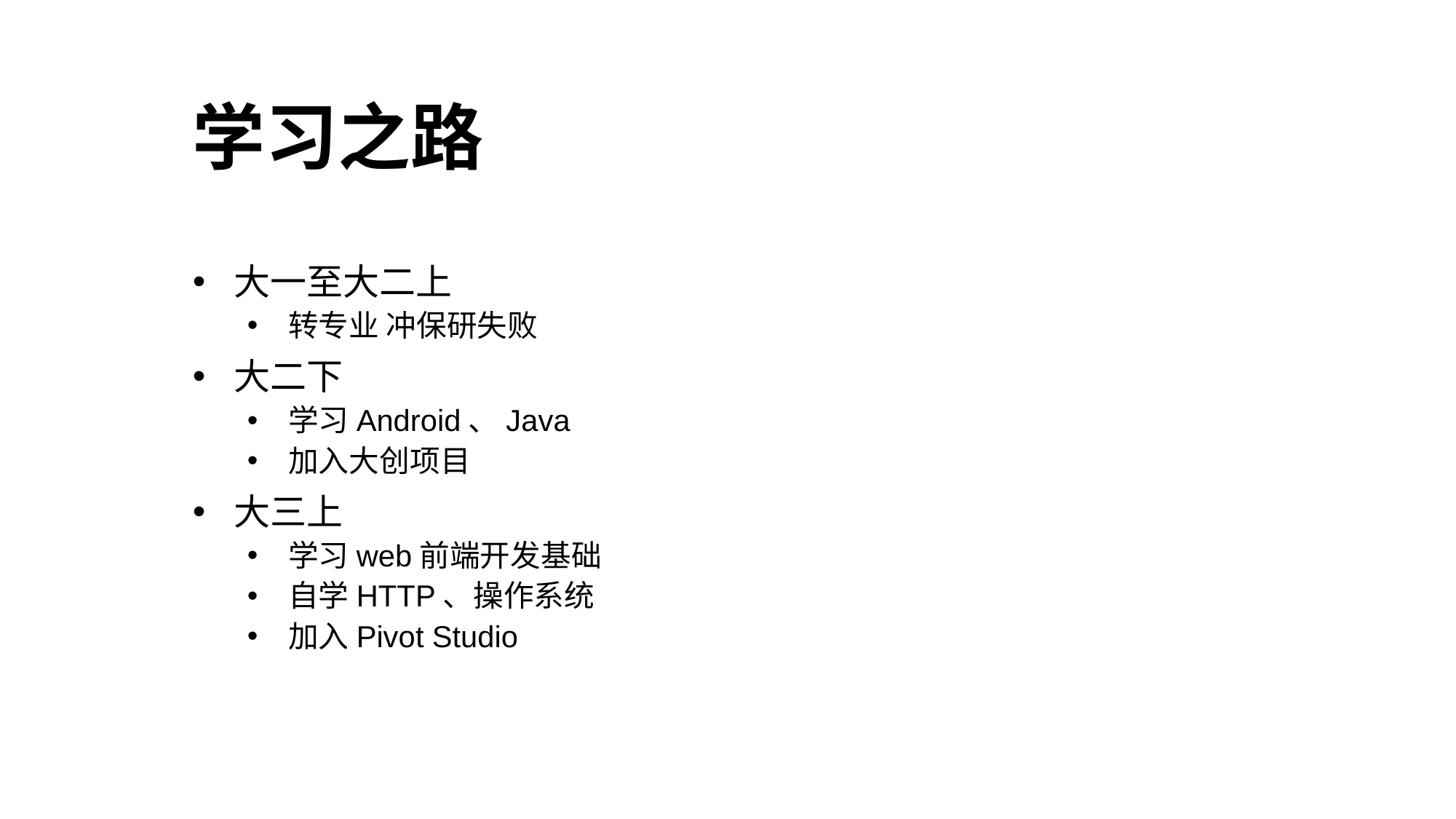

# 学习之路
大一至大二上
转专业 冲保研失败
大二下
学习Android、Java
加入大创项目
大三上
学习web前端开发基础
自学HTTP、操作系统
加入Pivot Studio